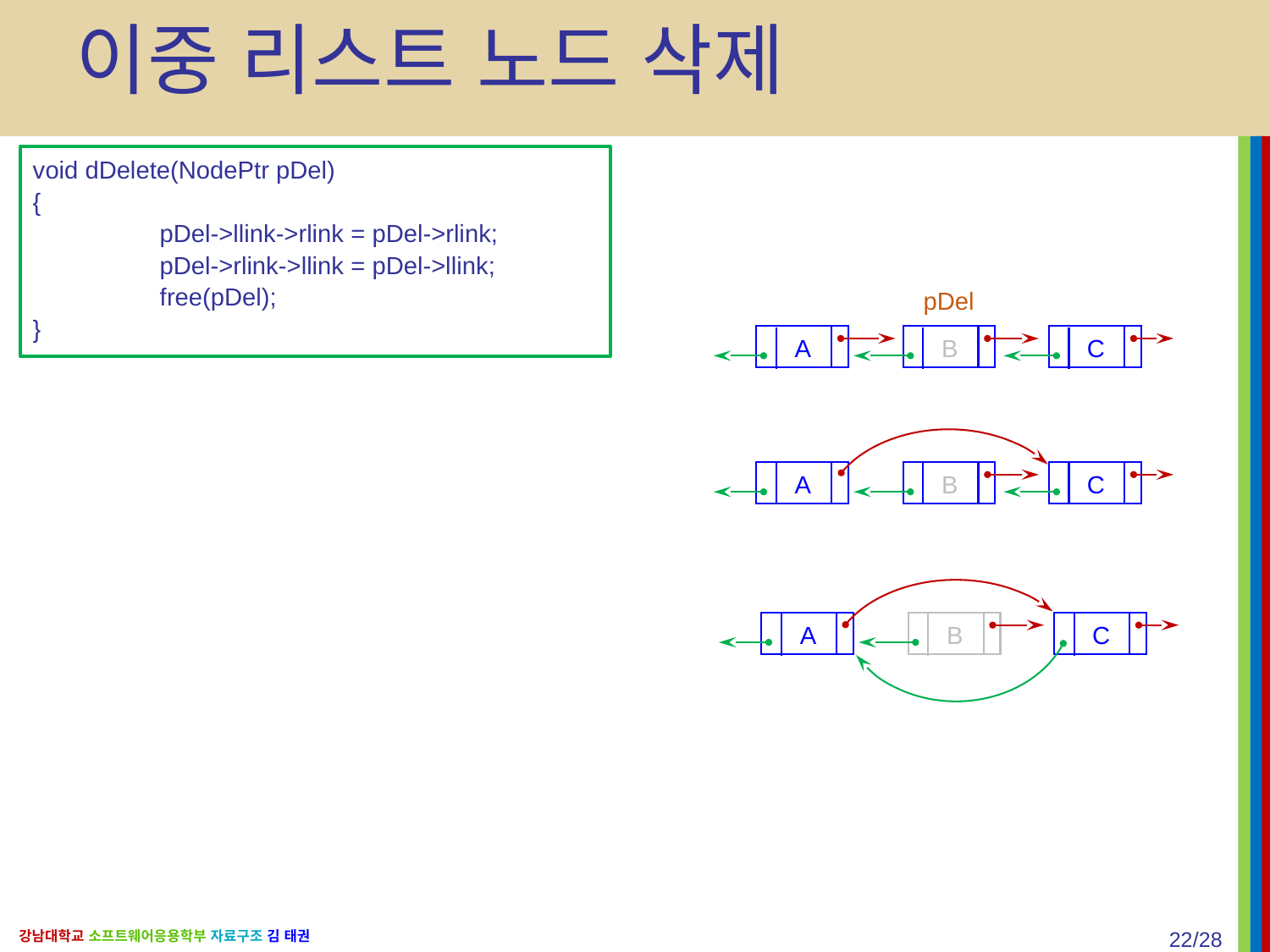

# 이중 리스트 노드 삭제
void dDelete(NodePtr pDel)
{
	pDel->llink->rlink = pDel->rlink;
	pDel->rlink->llink = pDel->llink;
	free(pDel);
}

pDel

A

B

C

A

B

C

A

B

C

22/28